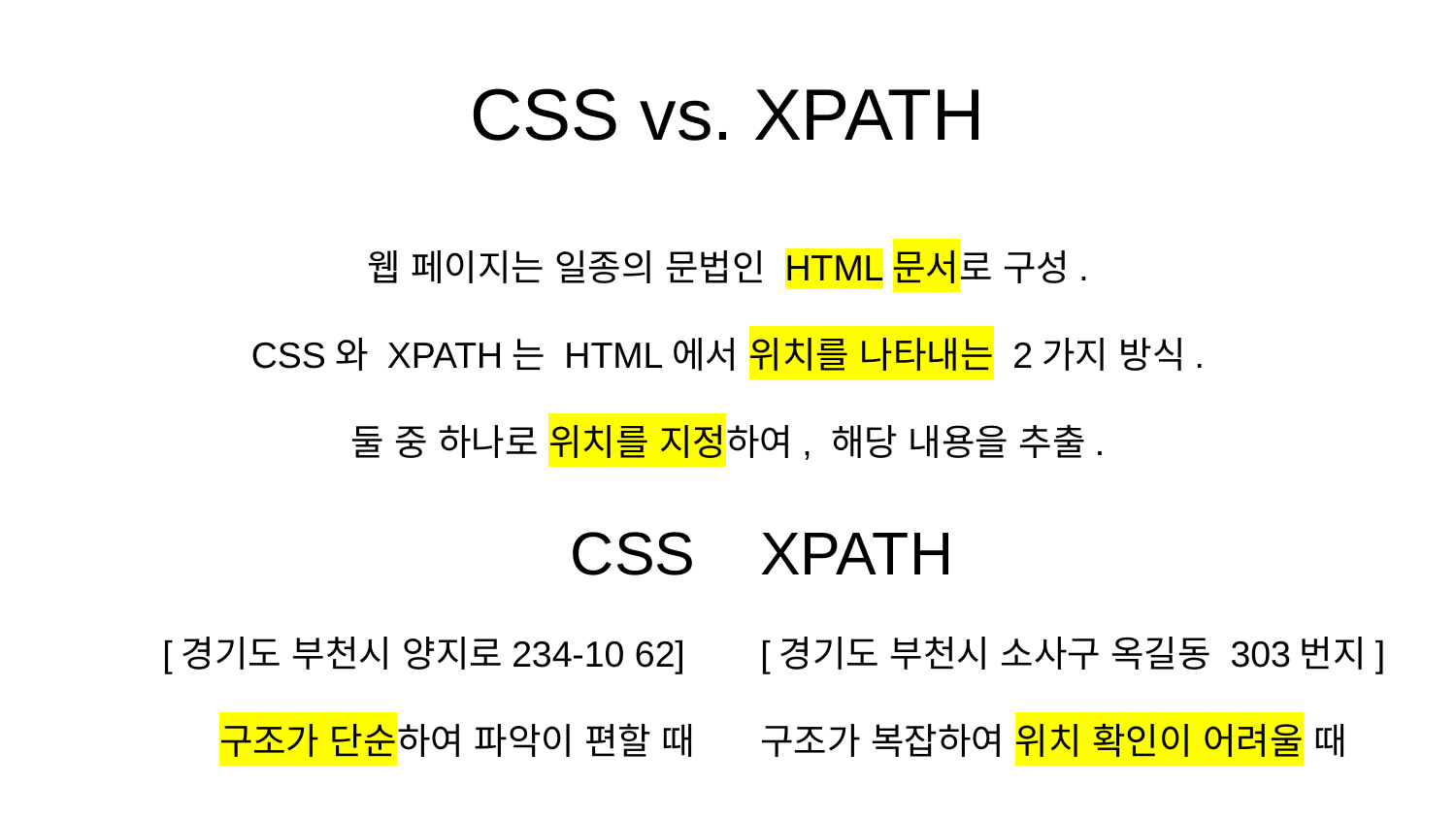

# CSS vs. XPATH
웹 페이지는 일종의 문법인 HTML문서로 구성.

CSS와 XPATH는 HTML에서 위치를 나타내는 2가지 방식.

둘 중 하나로 위치를 지정하여, 해당 내용을 추출.

CSS

[경기도 부천시 양지로234-10 62]

구조가 단순하여 파악이 편할 때
XPATH

[경기도 부천시 소사구 옥길동 303번지]

구조가 복잡하여 위치 확인이 어려울 때